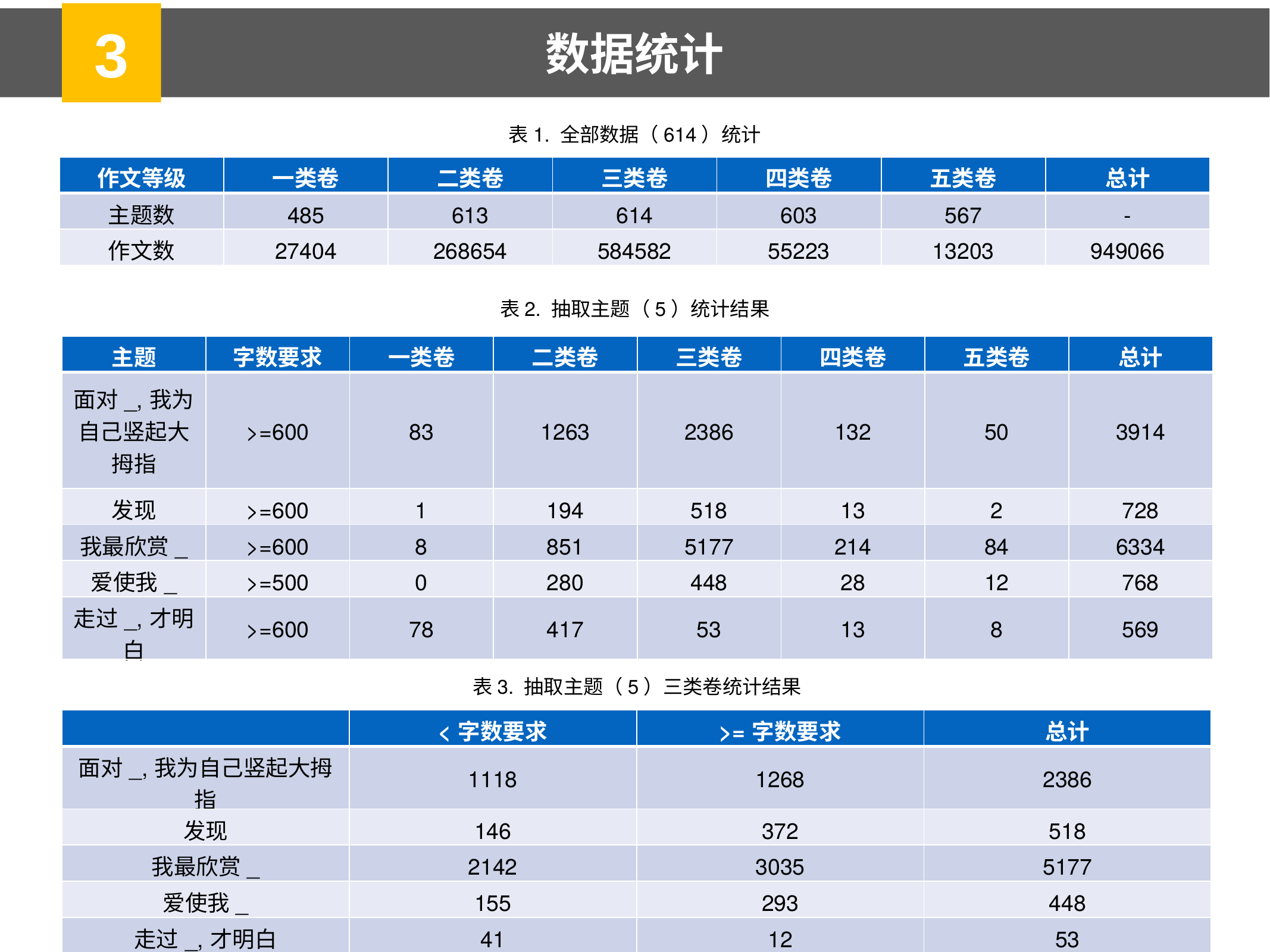

3

数据统计
表1. 全部数据（614）统计
| 作文等级 | 一类卷 | 二类卷 | 三类卷 | 四类卷 | 五类卷 | 总计 |
| --- | --- | --- | --- | --- | --- | --- |
| 主题数 | 485 | 613 | 614 | 603 | 567 | - |
| 作文数 | 27404 | 268654 | 584582 | 55223 | 13203 | 949066 |
表2. 抽取主题（5）统计结果
| 主题 | 字数要求 | 一类卷 | 二类卷 | 三类卷 | 四类卷 | 五类卷 | 总计 |
| --- | --- | --- | --- | --- | --- | --- | --- |
| 面对\_,我为自己竖起大拇指 | >=600 | 83 | 1263 | 2386 | 132 | 50 | 3914 |
| 发现 | >=600 | 1 | 194 | 518 | 13 | 2 | 728 |
| 我最欣赏\_ | >=600 | 8 | 851 | 5177 | 214 | 84 | 6334 |
| 爱使我\_ | >=500 | 0 | 280 | 448 | 28 | 12 | 768 |
| 走过\_,才明白 | >=600 | 78 | 417 | 53 | 13 | 8 | 569 |
表3. 抽取主题（5）三类卷统计结果
|  | <字数要求 | >=字数要求 | 总计 |
| --- | --- | --- | --- |
| 面对\_,我为自己竖起大拇指 | 1118 | 1268 | 2386 |
| 发现 | 146 | 372 | 518 |
| 我最欣赏\_ | 2142 | 3035 | 5177 |
| 爱使我\_ | 155 | 293 | 448 |
| 走过\_,才明白 | 41 | 12 | 53 |